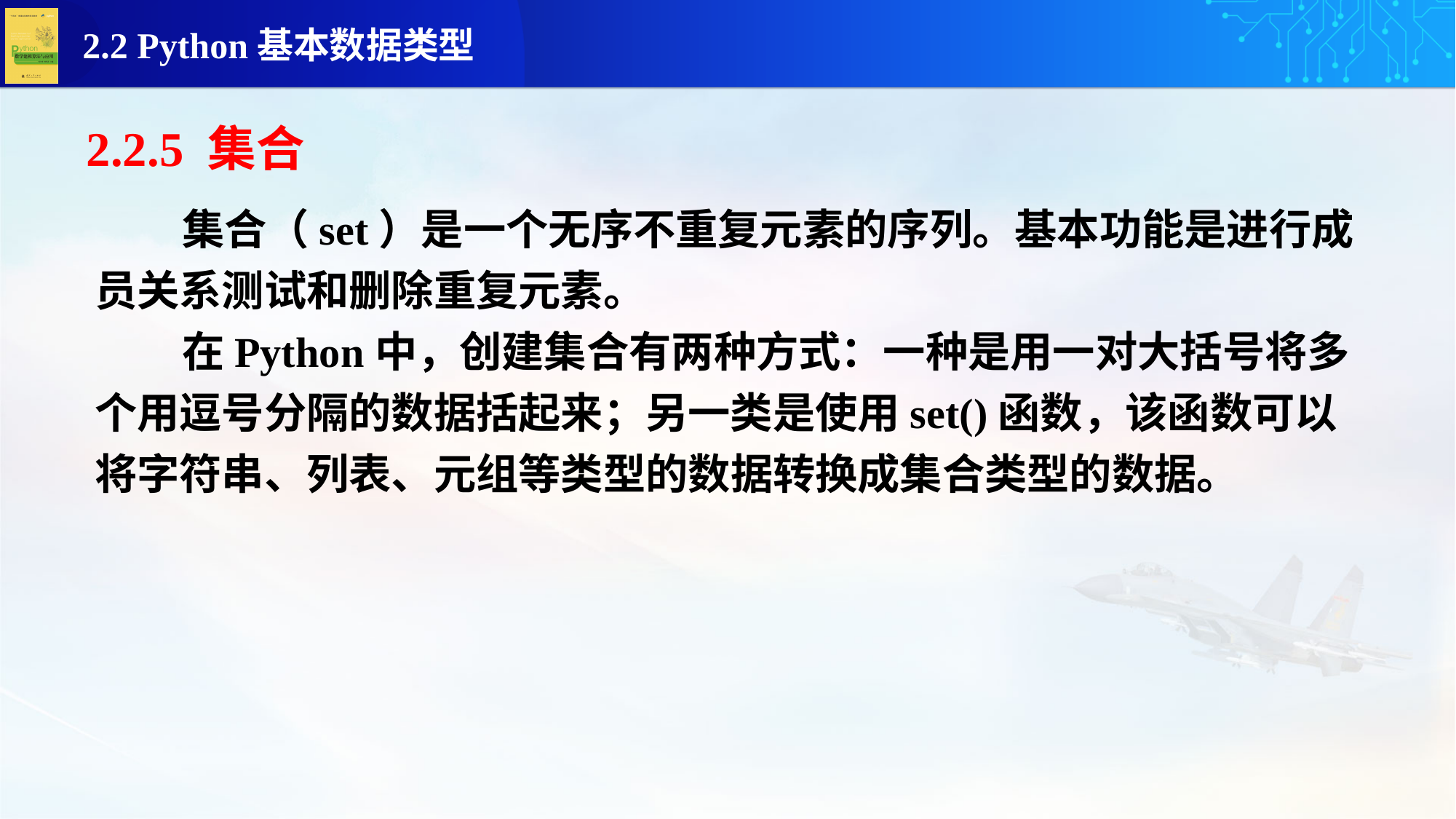

2.2.5 集合
        集合（set）是一个无序不重复元素的序列。基本功能是进行成员关系测试和删除重复元素。
        在Python中，创建集合有两种方式：一种是用一对大括号将多个用逗号分隔的数据括起来；另一类是使用set()函数，该函数可以将字符串、列表、元组等类型的数据转换成集合类型的数据。